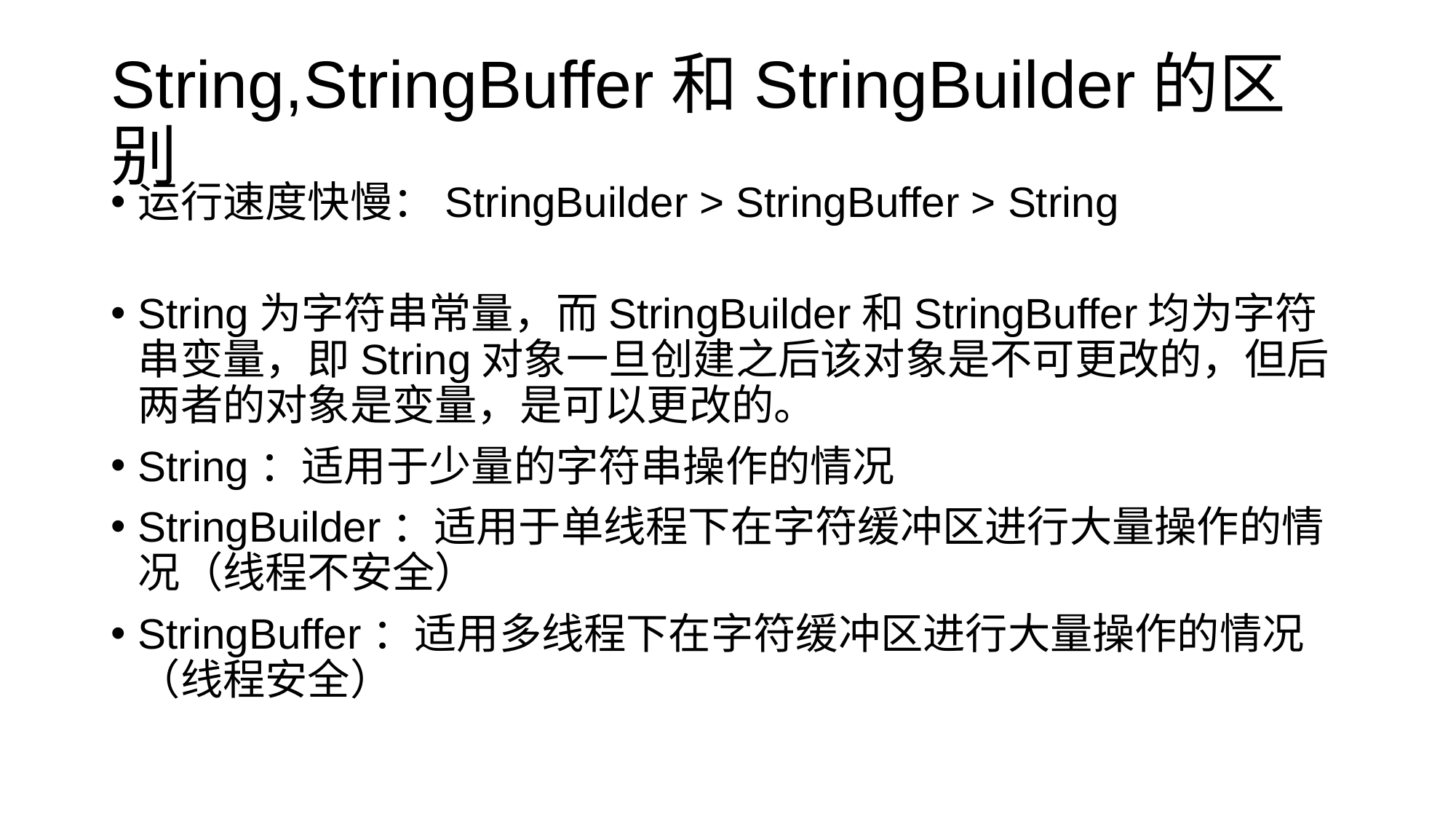

# String,StringBuffer和StringBuilder的区别
运行速度快慢：StringBuilder > StringBuffer > String
String为字符串常量，而StringBuilder和StringBuffer均为字符串变量，即String对象一旦创建之后该对象是不可更改的，但后两者的对象是变量，是可以更改的。
String：适用于少量的字符串操作的情况
StringBuilder：适用于单线程下在字符缓冲区进行大量操作的情况（线程不安全）
StringBuffer：适用多线程下在字符缓冲区进行大量操作的情况（线程安全）